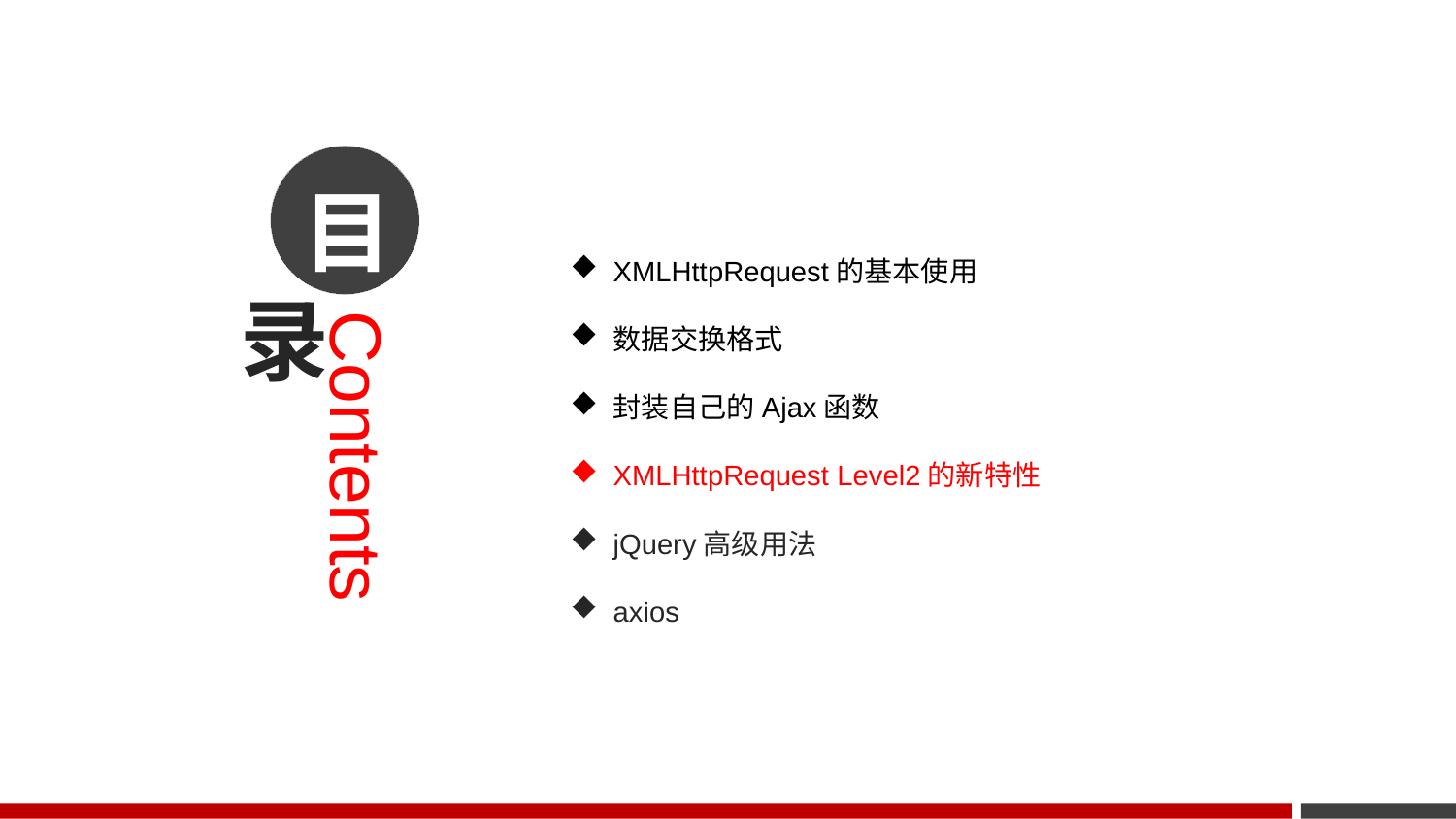

XMLHttpRequest的基本使用
数据交换格式
封装自己的Ajax函数
XMLHttpRequest Level2的新特性
jQuery高级用法
axios